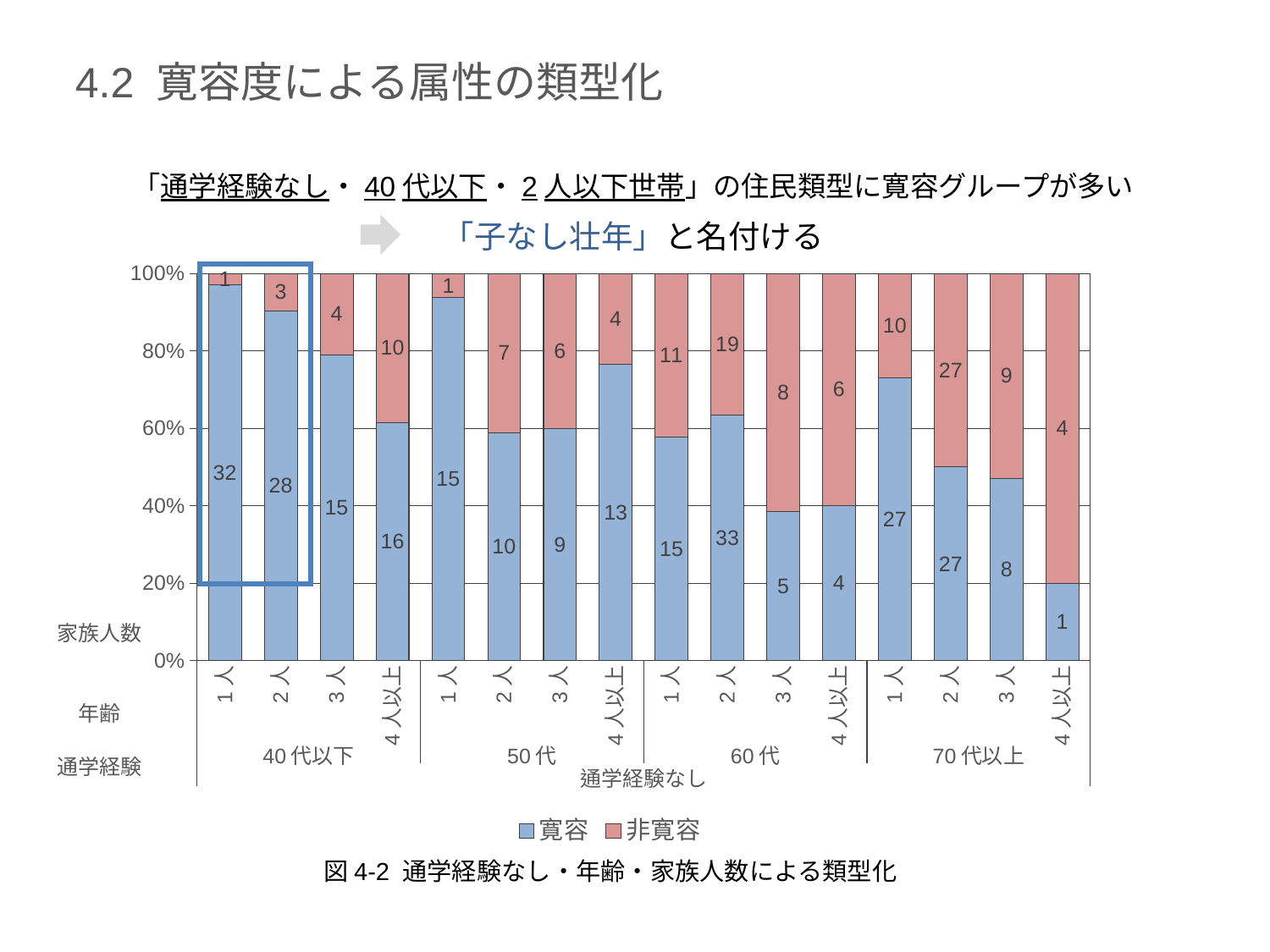

# 4.2 寛容度による属性の類型化
「通学経験なし・40代以下・2人以下世帯」の住民類型に寛容グループが多い
「子なし壮年」と名付ける

### Chart

| Category | 寛容 | 非寛容 |
|---|---|---|
| 1人 | 32.0 | 1.0 |
| 2人 | 28.0 | 3.0 |
| 3人 | 15.0 | 4.0 |
| 4人以上 | 16.0 | 10.0 |
| 1人 | 15.0 | 1.0 |
| 2人 | 10.0 | 7.0 |
| 3人 | 9.0 | 6.0 |
| 4人以上 | 13.0 | 4.0 |
| 1人 | 15.0 | 11.0 |
| 2人 | 33.0 | 19.0 |
| 3人 | 5.0 | 8.0 |
| 4人以上 | 4.0 | 6.0 |
| 1人 | 27.0 | 10.0 |
| 2人 | 27.0 | 27.0 |
| 3人 | 8.0 | 9.0 |
| 4人以上 | 1.0 | 4.0 |
家族人数
年齢
通学経験
図4-2 通学経験なし・年齢・家族人数による類型化